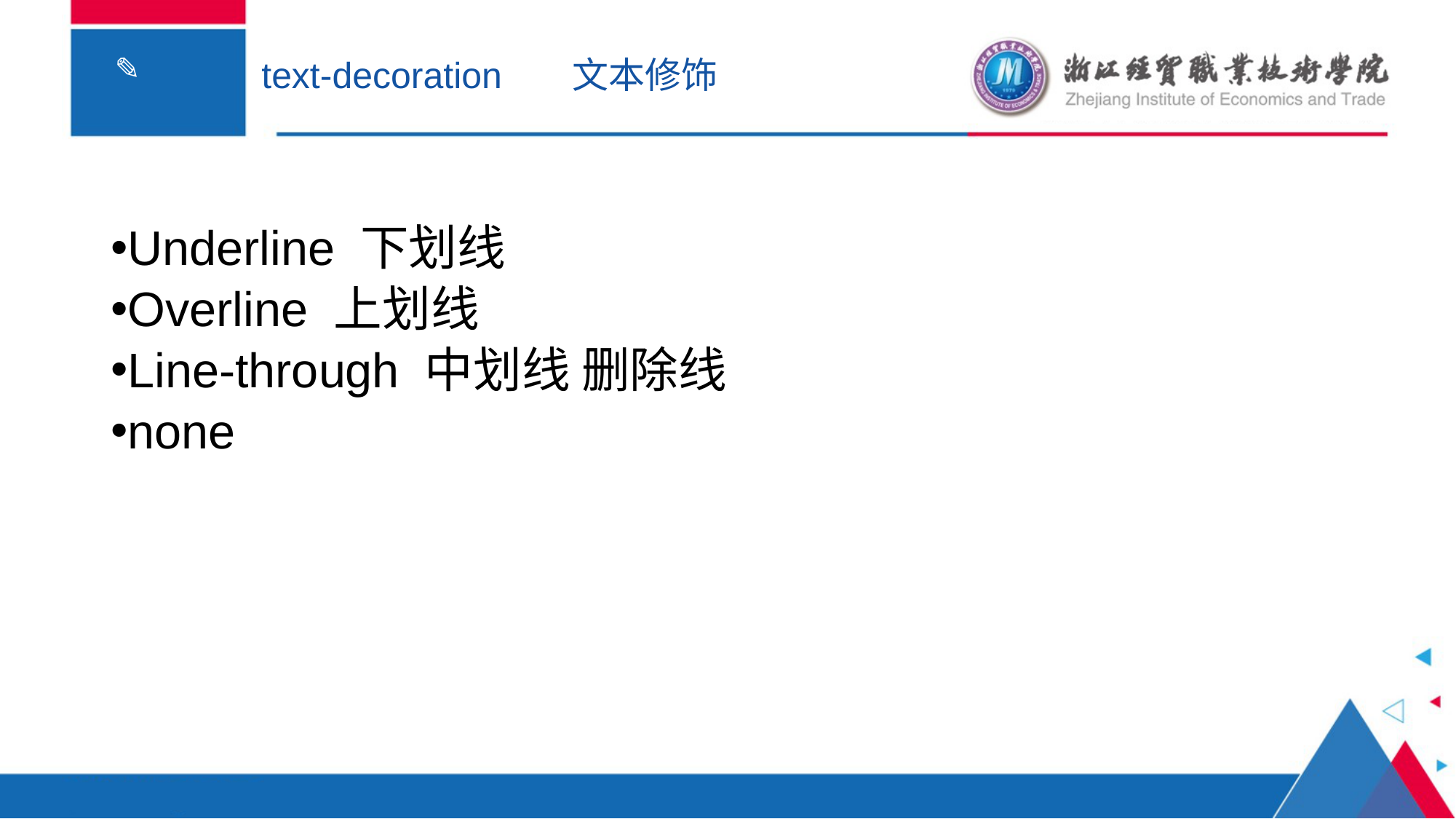

# text-decoration      文本修饰
Underline 下划线
Overline 上划线
Line-through 中划线 删除线
none